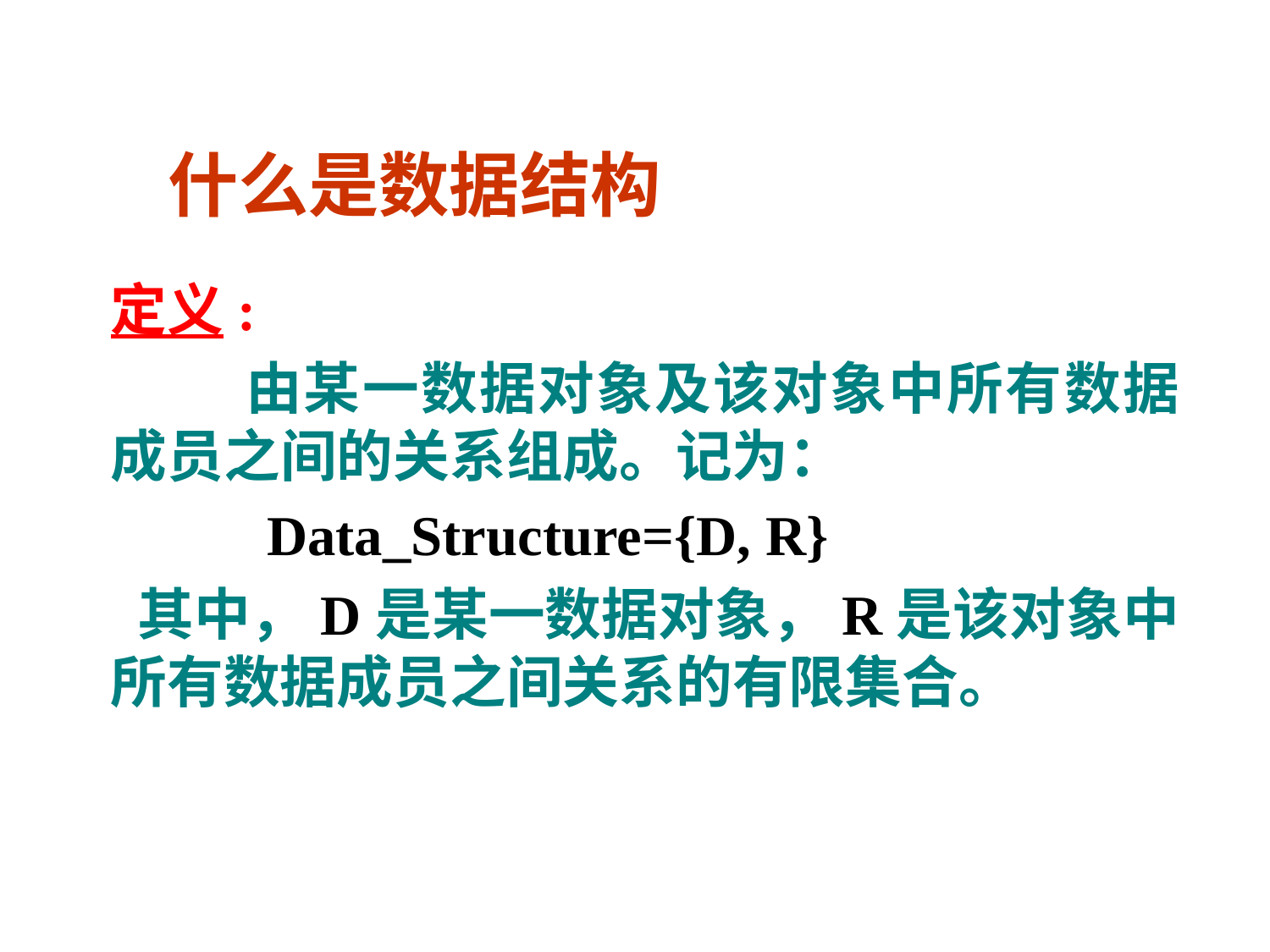

# 什么是数据结构
定义:
        由某一数据对象及该对象中所有数据成员之间的关系组成。记为：
           Data_Structure={D, R}
 其中，D是某一数据对象，R是该对象中所有数据成员之间关系的有限集合。
19